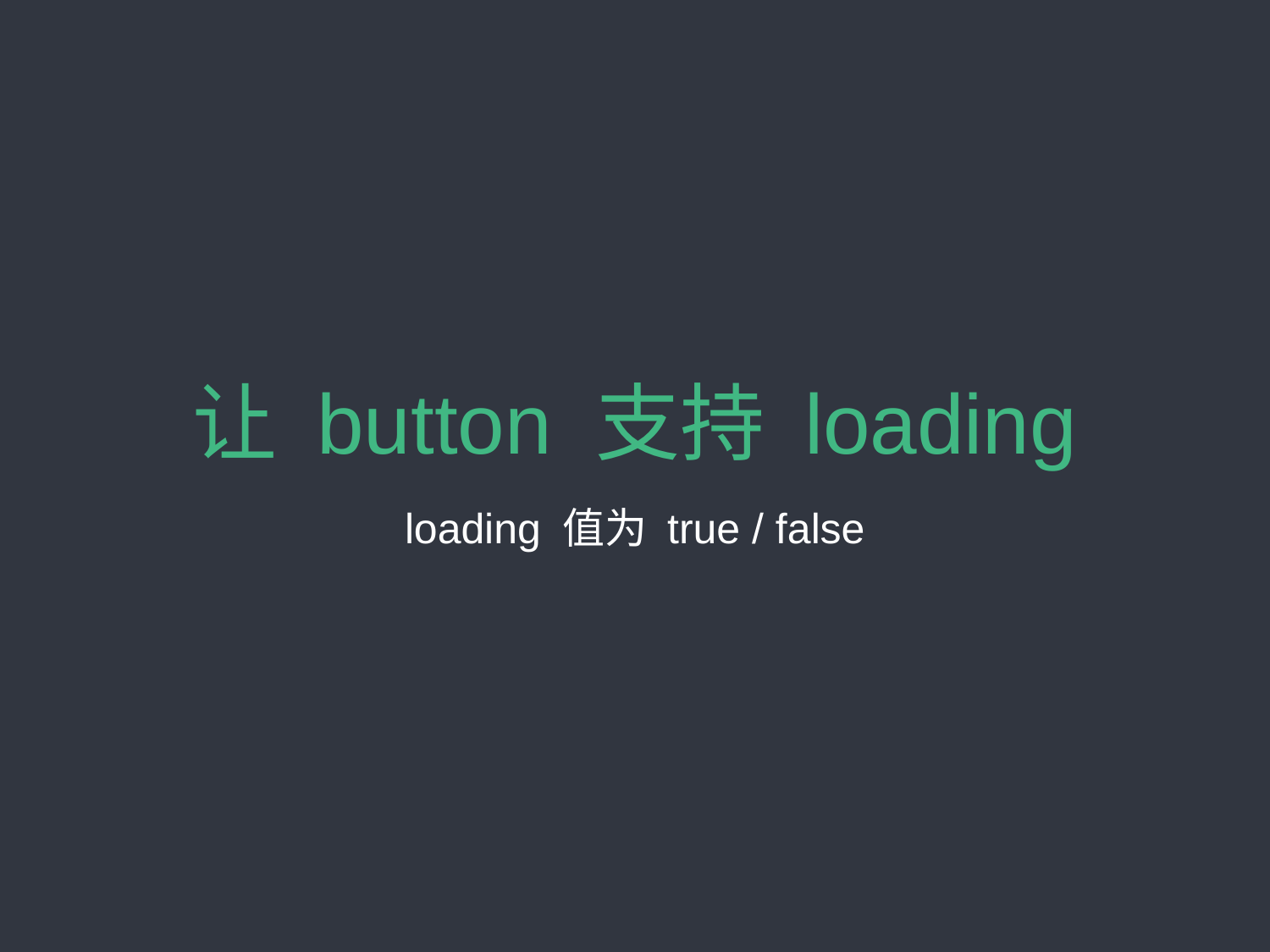

# 让 button 支持 loading
loading 值为 true / false